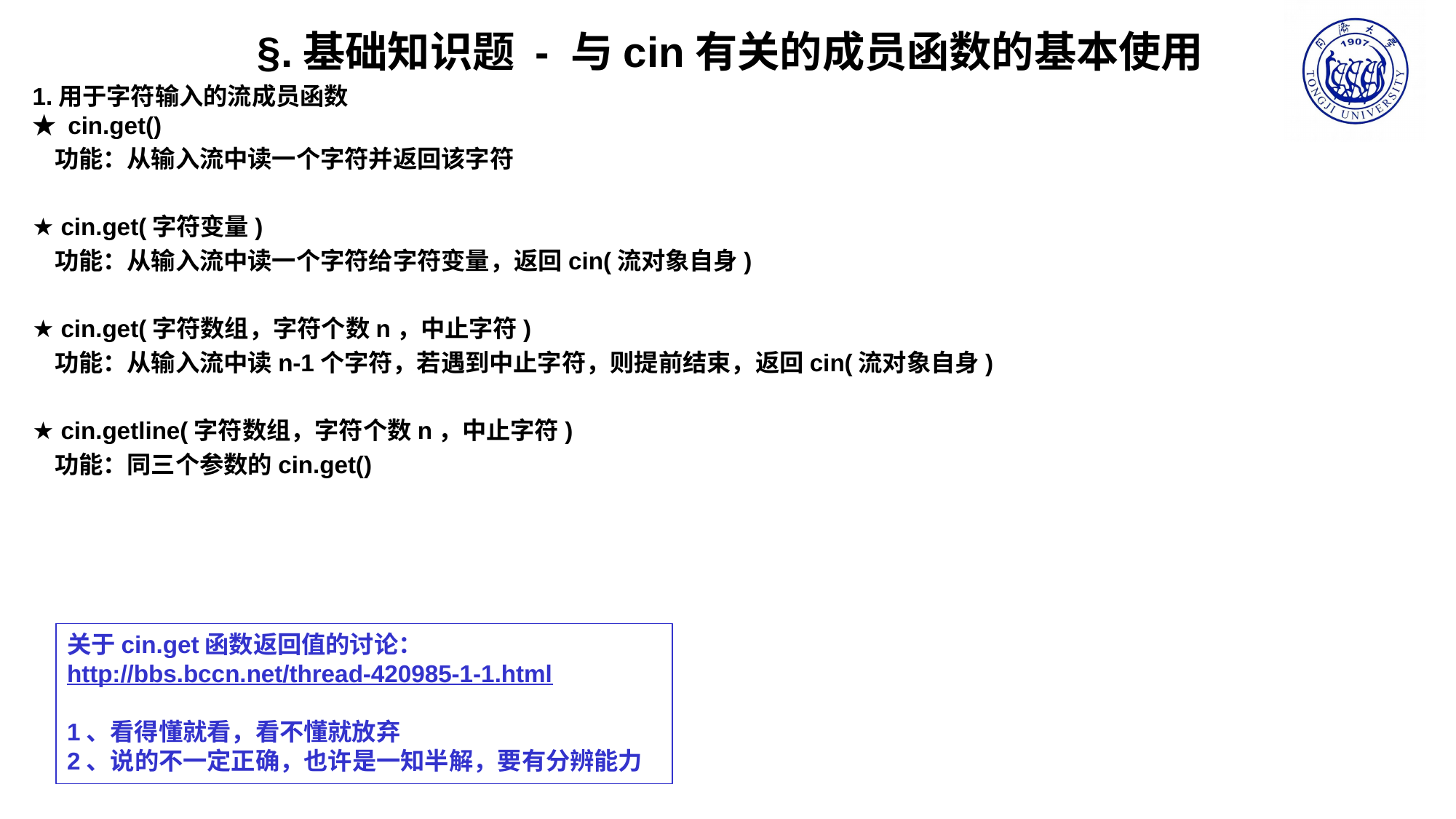

§.基础知识题 - 与cin有关的成员函数的基本使用
1.用于字符输入的流成员函数
★ cin.get()
   功能：从输入流中读一个字符并返回该字符

★ cin.get(字符变量)
   功能：从输入流中读一个字符给字符变量，返回cin(流对象自身)

★ cin.get(字符数组，字符个数n，中止字符)
   功能：从输入流中读n-1个字符，若遇到中止字符，则提前结束，返回cin(流对象自身)

★ cin.getline(字符数组，字符个数n，中止字符)
   功能：同三个参数的cin.get()
关于cin.get函数返回值的讨论：
http://bbs.bccn.net/thread-420985-1-1.html

1、看得懂就看，看不懂就放弃
2、说的不一定正确，也许是一知半解，要有分辨能力